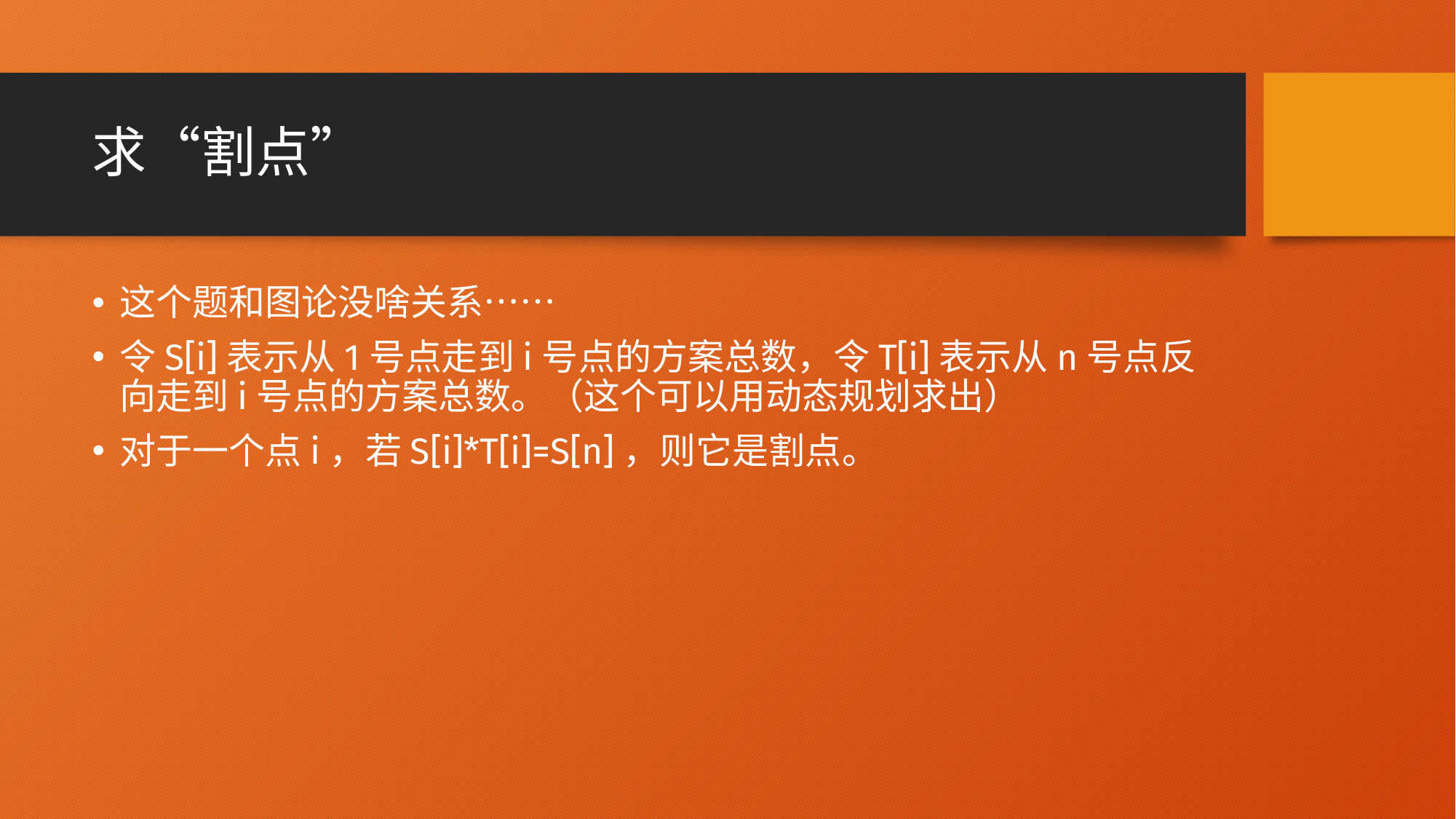

# 求“割点”
这个题和图论没啥关系……
令S[i]表示从1号点走到i号点的方案总数，令T[i]表示从n号点反向走到i号点的方案总数。（这个可以用动态规划求出）
对于一个点i，若S[i]*T[i]=S[n]，则它是割点。